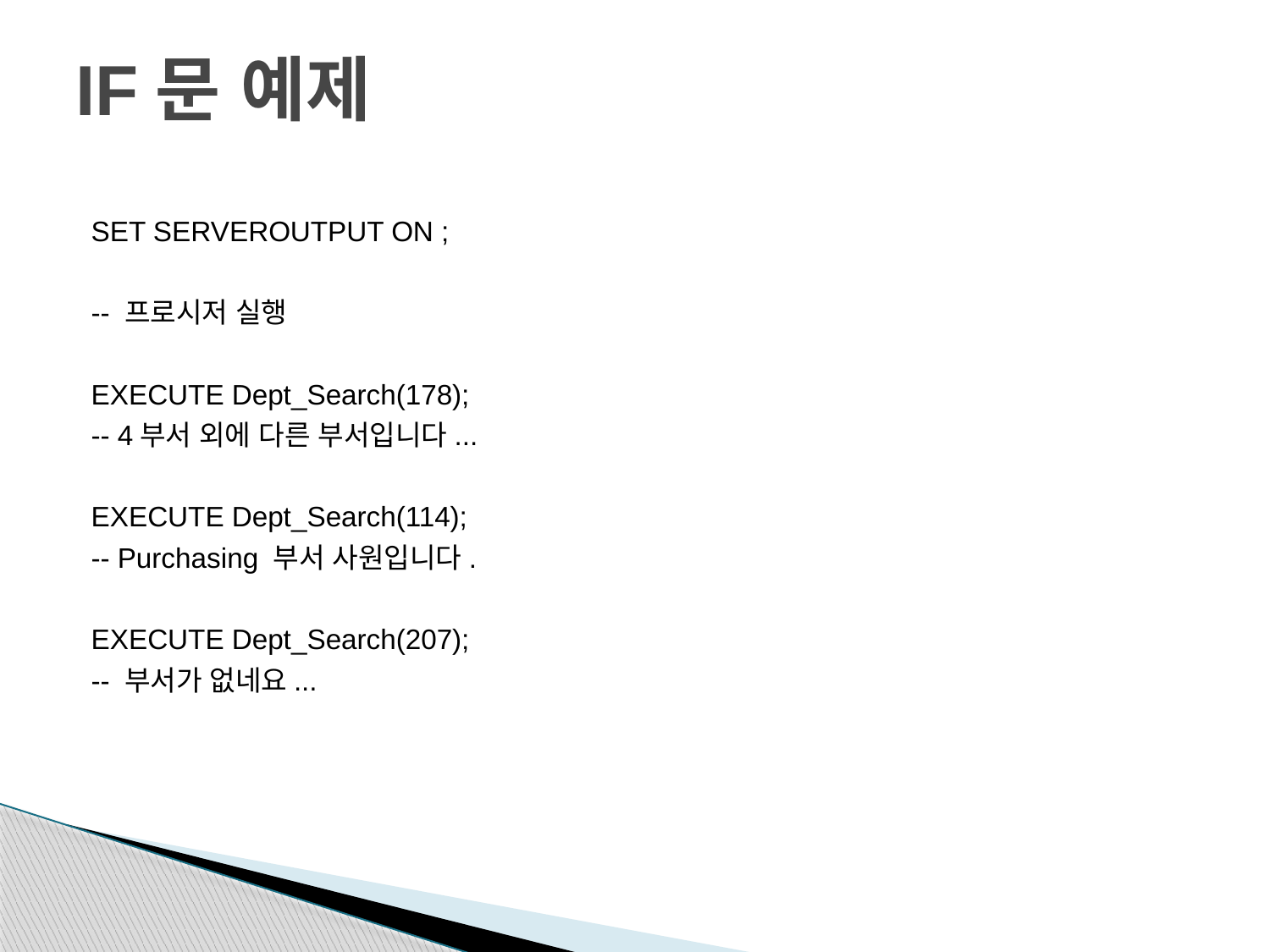

# IF문 예제

SET SERVEROUTPUT ON ;

-- 프로시저 실행

EXECUTE Dept_Search(178);
-- 4부서 외에 다른 부서입니다...

EXECUTE Dept_Search(114);
-- Purchasing 부서 사원입니다.

EXECUTE Dept_Search(207);
-- 부서가 없네요...